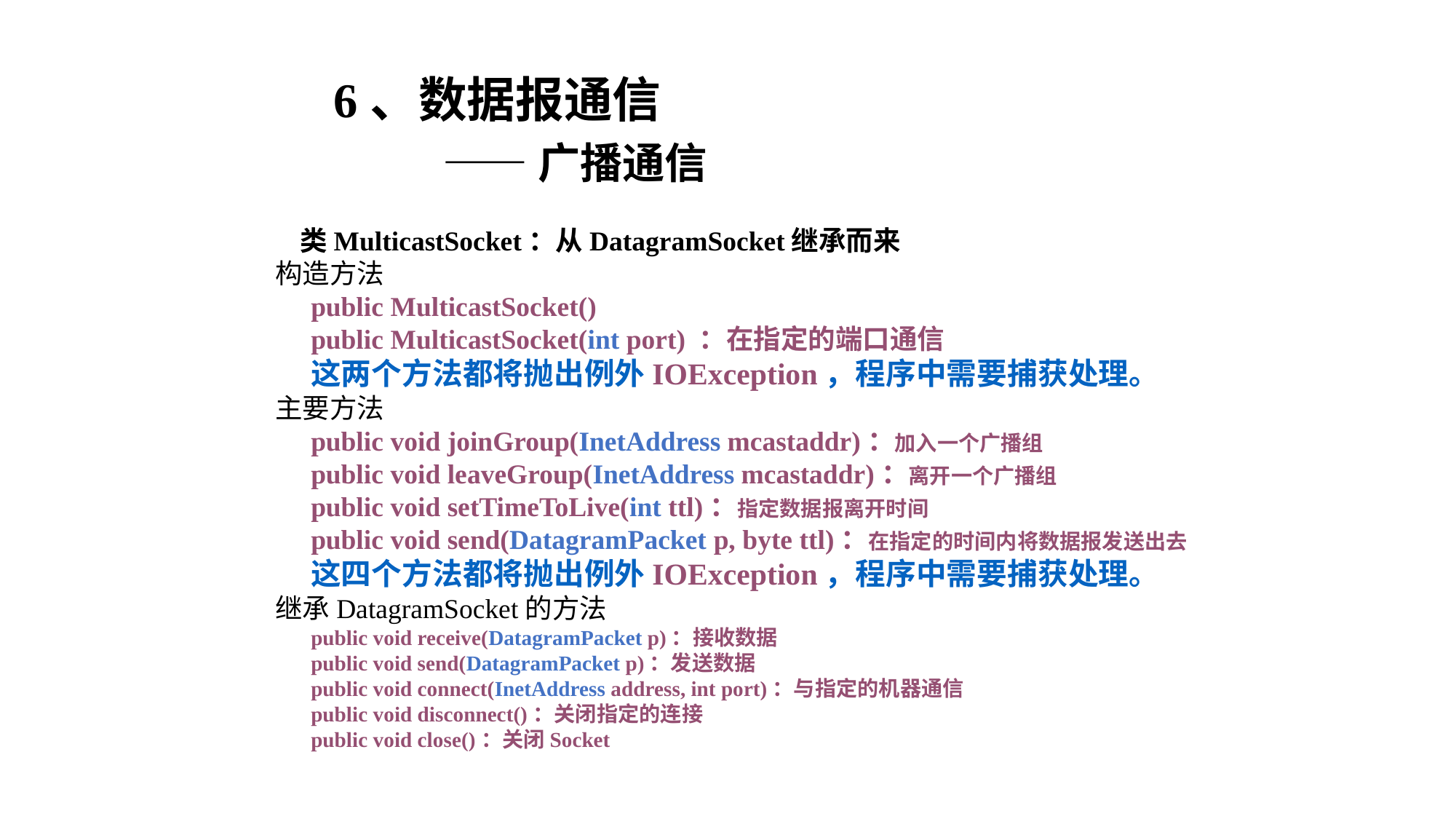

6、数据报通信
	——广播通信
      类MulticastSocket：从DatagramSocket继承而来
  构造方法
public MulticastSocket()
public MulticastSocket(int port) ：在指定的端口通信
这两个方法都将抛出例外IOException，程序中需要捕获处理。
  主要方法
public void joinGroup(InetAddress mcastaddr)：加入一个广播组
public void leaveGroup(InetAddress mcastaddr)：离开一个广播组
public void setTimeToLive(int ttl)：指定数据报离开时间
public void send(DatagramPacket p, byte ttl)：在指定的时间内将数据报发送出去
这四个方法都将抛出例外IOException，程序中需要捕获处理。
  继承DatagramSocket的方法
public void receive(DatagramPacket p)：接收数据
public void send(DatagramPacket p)：发送数据
public void connect(InetAddress address, int port)：与指定的机器通信
public void disconnect()：关闭指定的连接
public void close()：关闭Socket